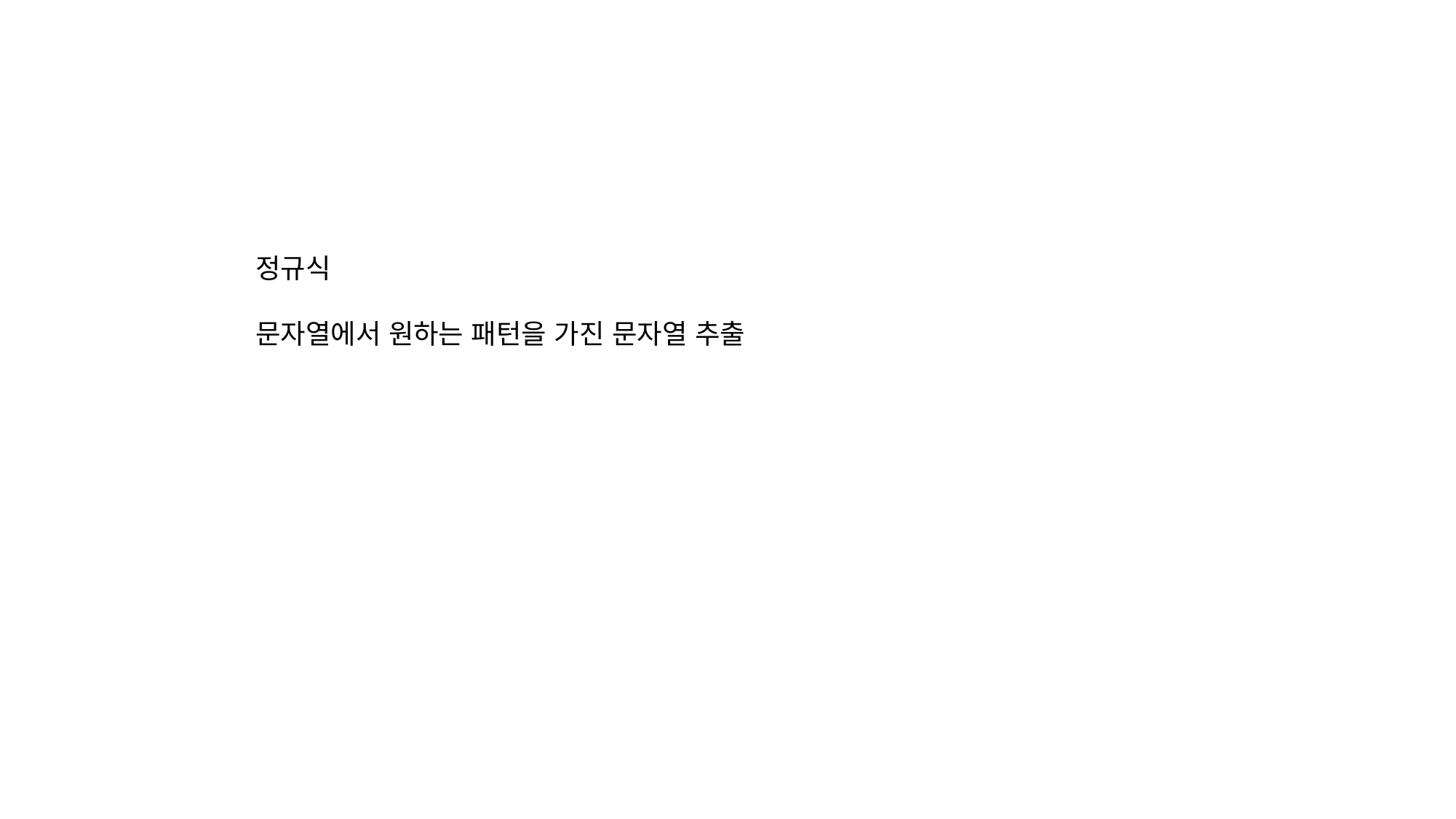

정규식

문자열에서 원하는 패턴을 가진 문자열 추출